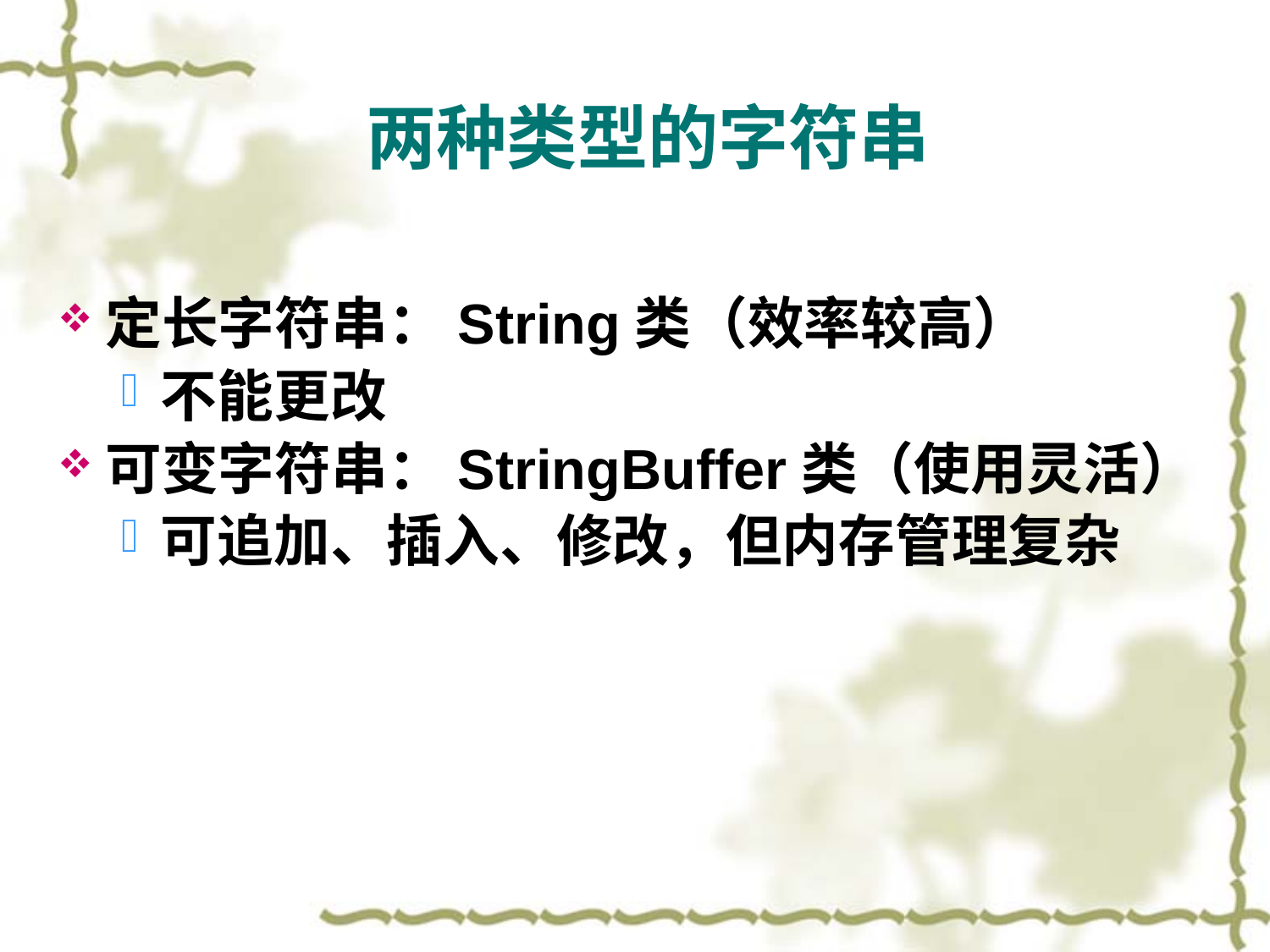

# 两种类型的字符串
定长字符串：String类（效率较高）
不能更改
可变字符串：StringBuffer类（使用灵活）
可追加、插入、修改，但内存管理复杂